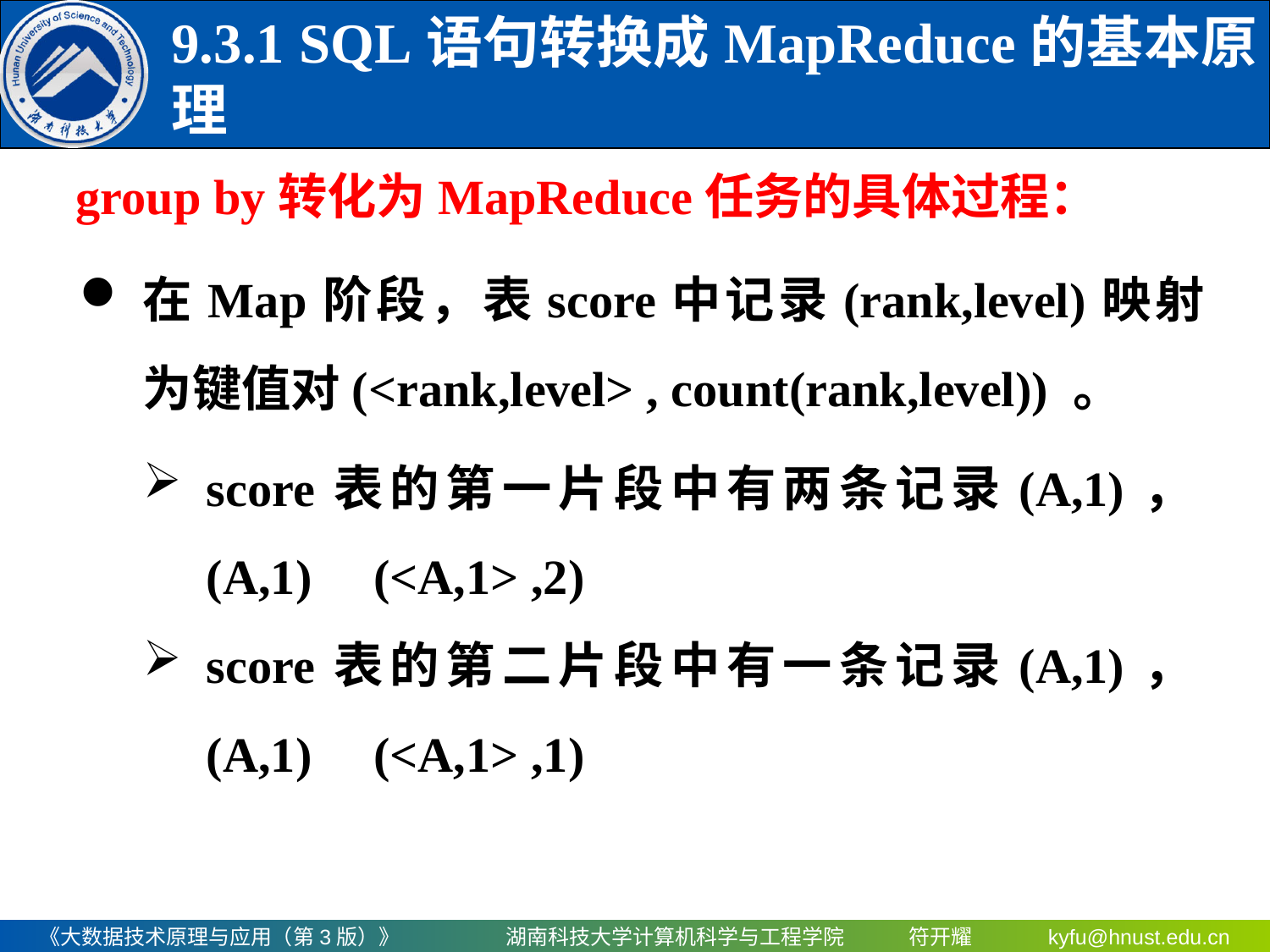

9.3.1 SQL语句转换成MapReduce的基本原理
group by转化为MapReduce任务的具体过程：
在Map阶段，表score中记录(rank,level)映射为键值对(<rank,level> , count(rank,level)) 。
score表的第一片段中有两条记录(A,1)，(A,1)     (<A,1> ,2)
score表的第二片段中有一条记录(A,1)，(A,1)     (<A,1> ,1)